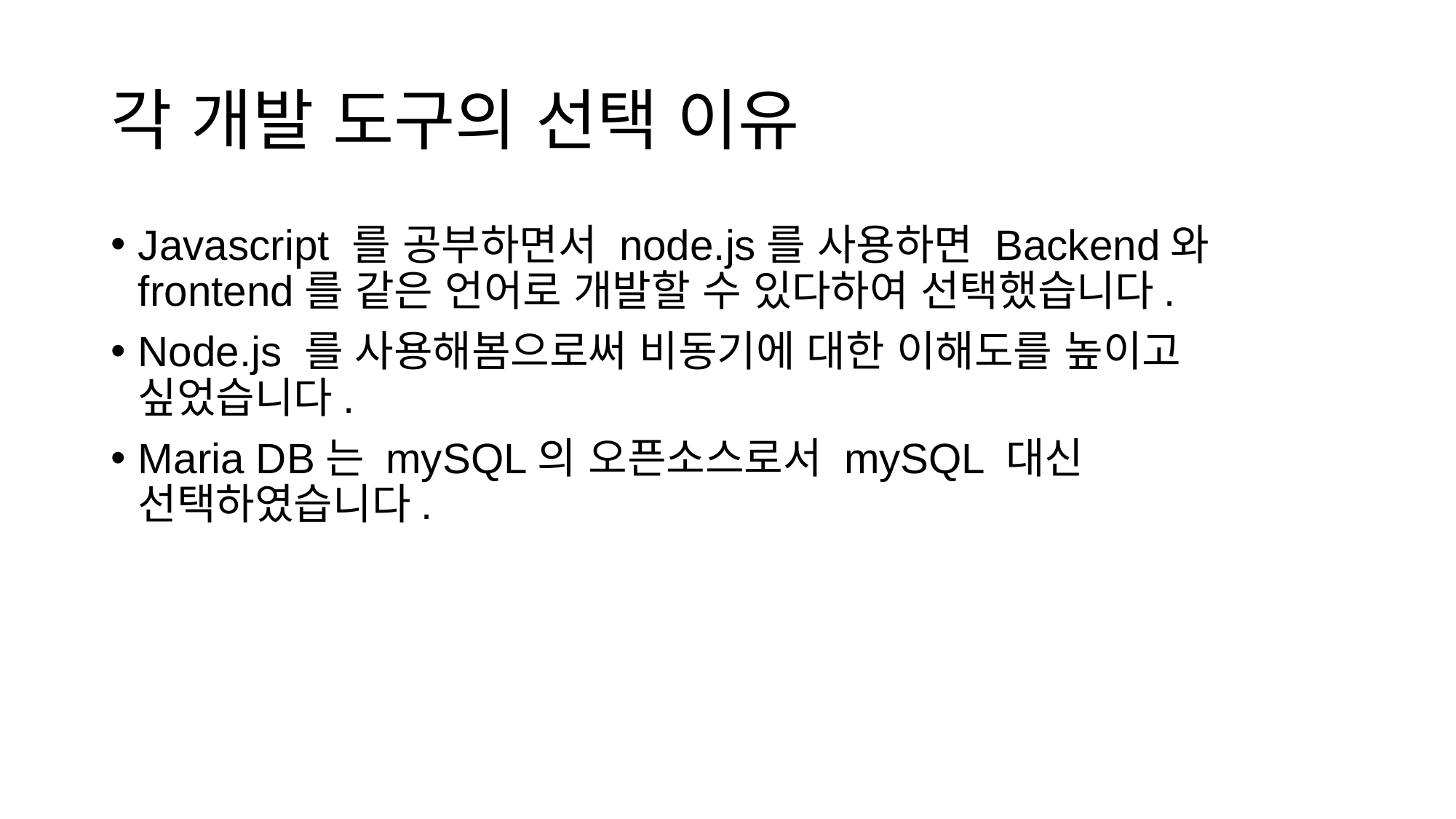

# 각 개발 도구의 선택 이유
Javascript 를 공부하면서 node.js를 사용하면 Backend와 frontend를 같은 언어로 개발할 수 있다하여 선택했습니다.
Node.js 를 사용해봄으로써 비동기에 대한 이해도를 높이고 싶었습니다.
Maria DB는 mySQL의 오픈소스로서 mySQL 대신 선택하였습니다.